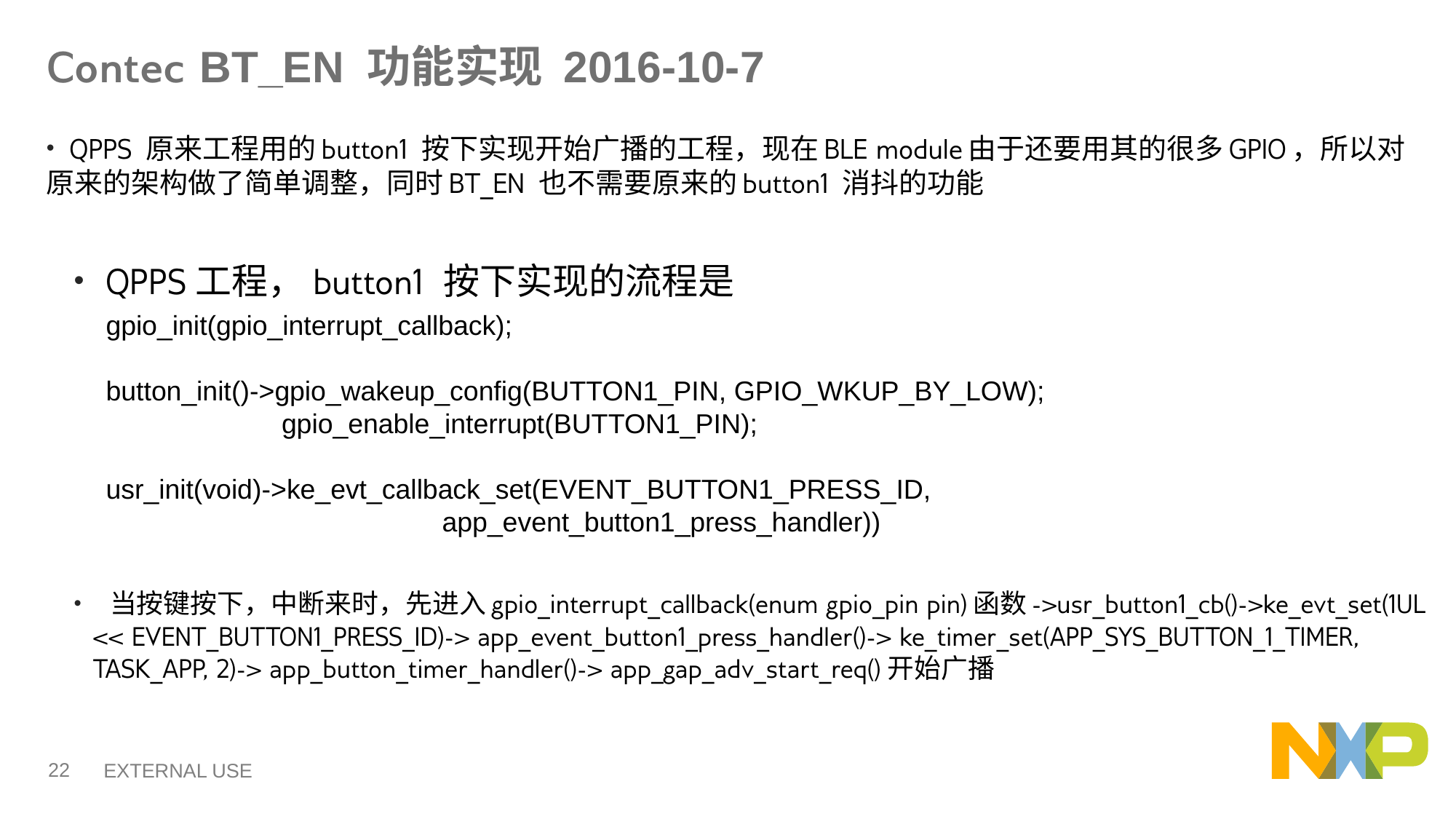

# Contec BT_EN 功能实现 2016-10-7
  QPPS 原来工程用的button1 按下实现开始广播的工程，现在BLE module由于还要用其的很多GPIO，所以对原来的架构做了简单调整，同时BT_EN 也不需要原来的button1 消抖的功能

  QPPS工程，button1 按下实现的流程是

gpio_init(gpio_interrupt_callback);

button_init()->gpio_wakeup_config(BUTTON1_PIN, GPIO_WKUP_BY_LOW);
                       gpio_enable_interrupt(BUTTON1_PIN);

usr_init(void)->ke_evt_callback_set(EVENT_BUTTON1_PRESS_ID,
                                            app_event_button1_press_handler))

  当按键按下，中断来时，先进入gpio_interrupt_callback(enum gpio_pin pin)函数->usr_button1_cb()->ke_evt_set(1UL << EVENT_BUTTON1_PRESS_ID)-> app_event_button1_press_handler()-> ke_timer_set(APP_SYS_BUTTON_1_TIMER, TASK_APP, 2)-> app_button_timer_handler()-> app_gap_adv_start_req()开始广播